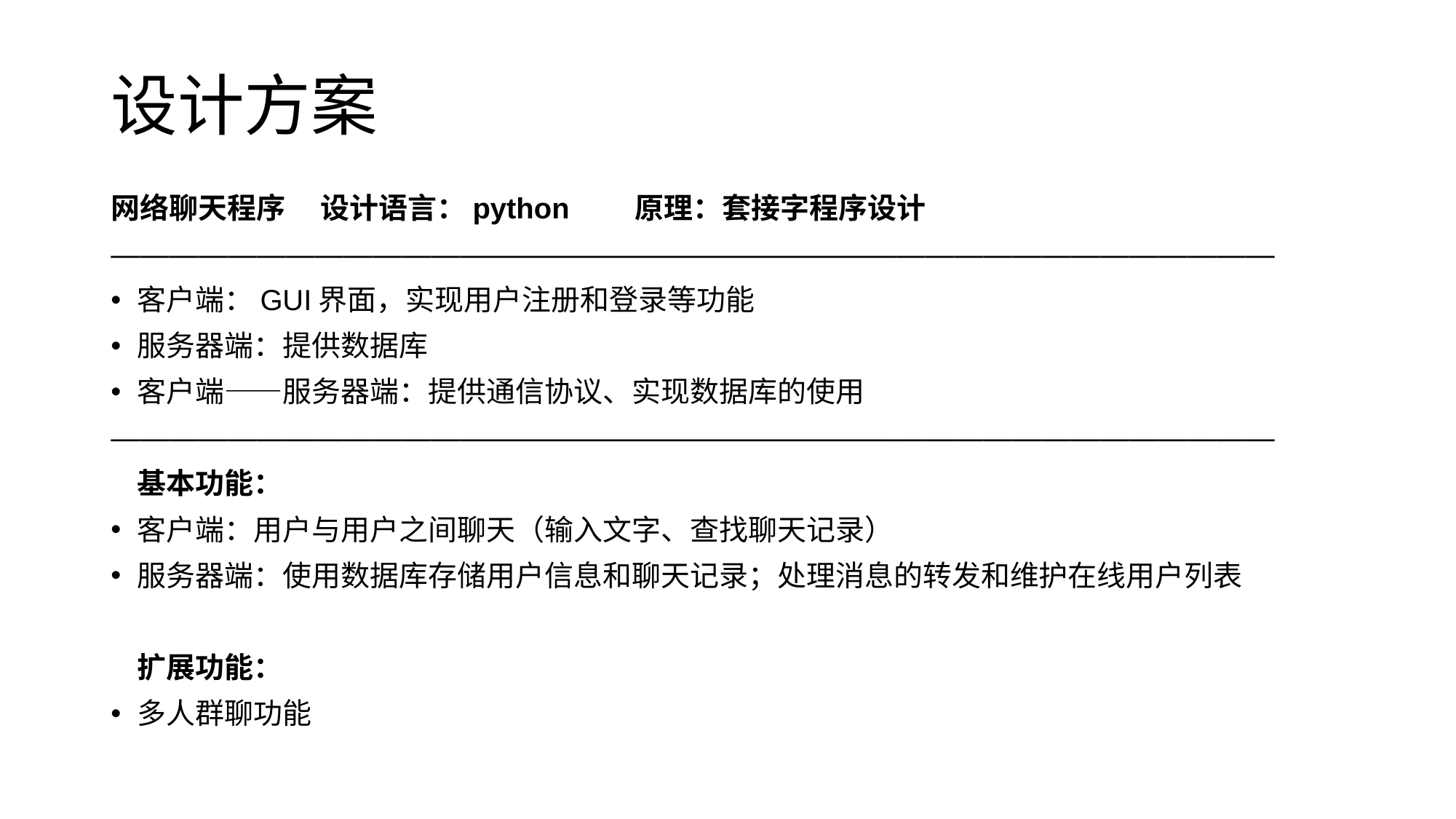

# 设计方案
网络聊天程序			设计语言：python	原理：套接字程序设计
————————————————————————————————————————
客户端：GUI界面，实现用户注册和登录等功能
服务器端：提供数据库
客户端——服务器端：提供通信协议、实现数据库的使用
————————————————————————————————————————
   基本功能：
客户端：用户与用户之间聊天（输入文字、查找聊天记录）
服务器端：使用数据库存储用户信息和聊天记录；处理消息的转发和维护在线用户列表

   扩展功能：
多人群聊功能